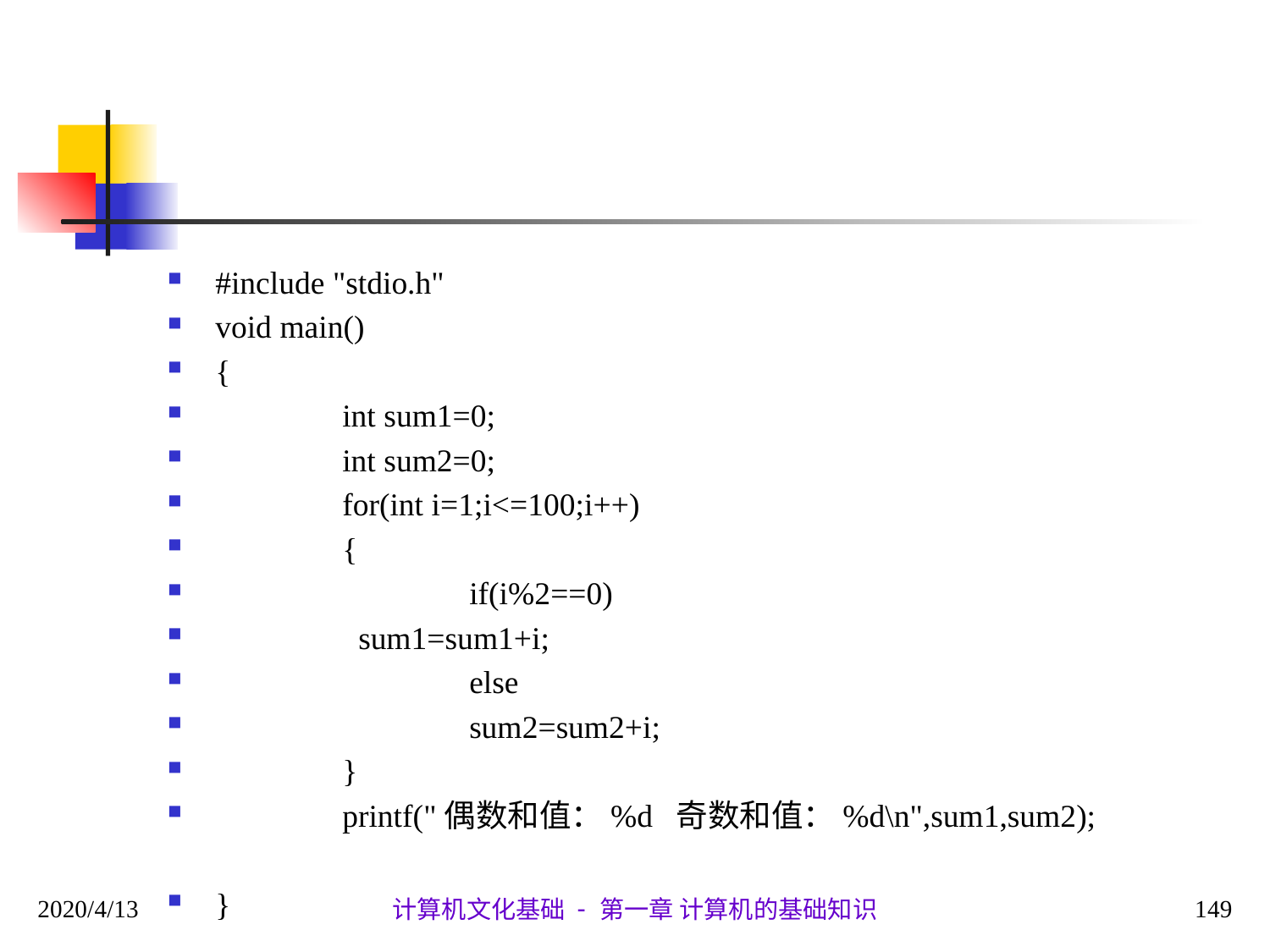

#
#include "stdio.h"
void main()
{
	int sum1=0;
	int sum2=0;
	for(int i=1;i<=100;i++)
	{
		if(i%2==0)
          	  sum1=sum1+i;
		else
		sum2=sum2+i;
	}
	printf("偶数和值：%d  奇数和值：%d\n",sum1,sum2);

}
2020/4/13
149
计算机文化基础 - 第一章 计算机的基础知识